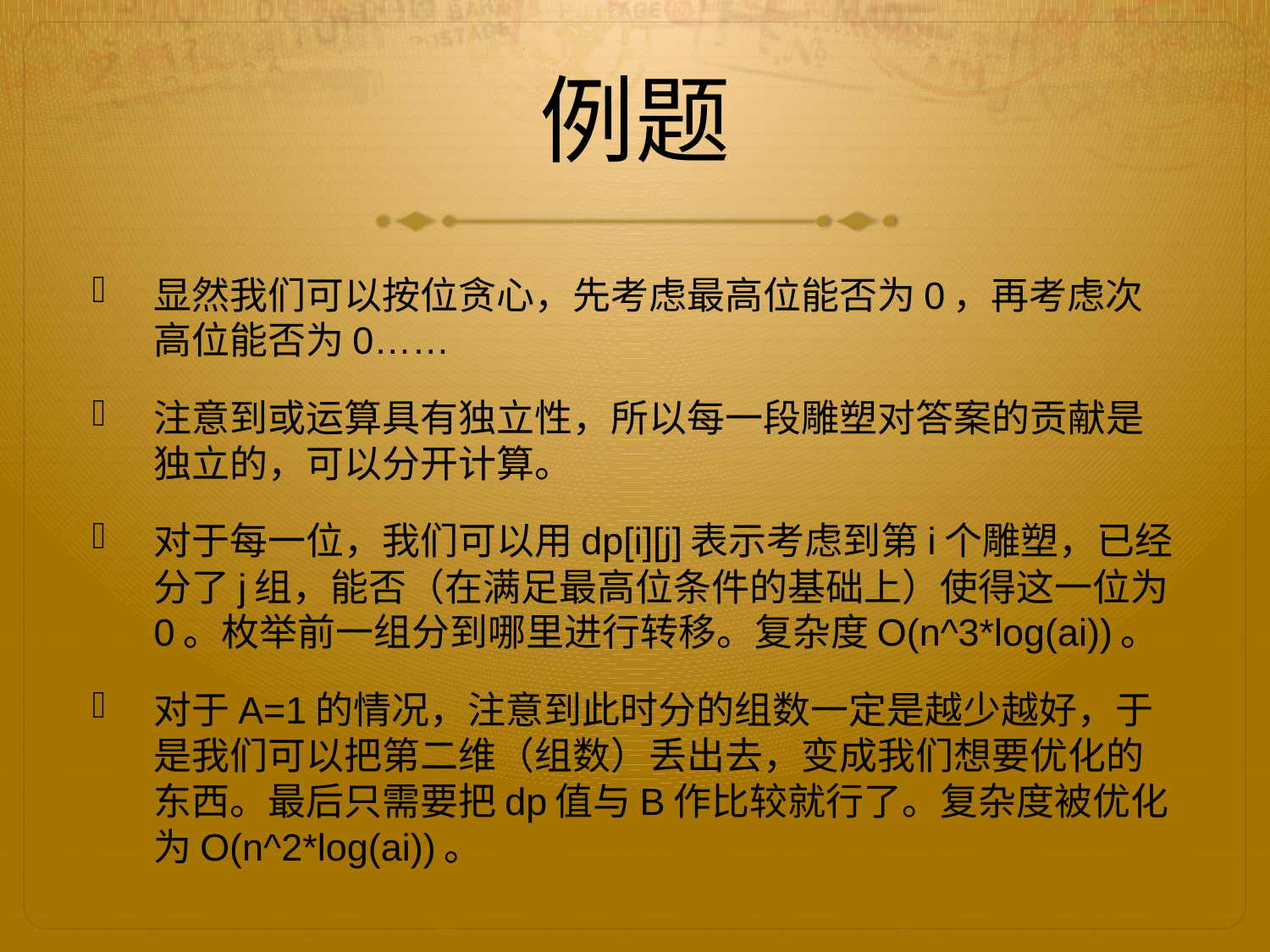

# 例题
显然我们可以按位贪心，先考虑最高位能否为0，再考虑次高位能否为0……
注意到或运算具有独立性，所以每一段雕塑对答案的贡献是独立的，可以分开计算。
对于每一位，我们可以用dp[i][j]表示考虑到第i个雕塑，已经分了j组，能否（在满足最高位条件的基础上）使得这一位为0。枚举前一组分到哪里进行转移。复杂度O(n^3*log(ai))。
对于A=1的情况，注意到此时分的组数一定是越少越好，于是我们可以把第二维（组数）丢出去，变成我们想要优化的东西。最后只需要把dp值与B作比较就行了。复杂度被优化为O(n^2*log(ai))。